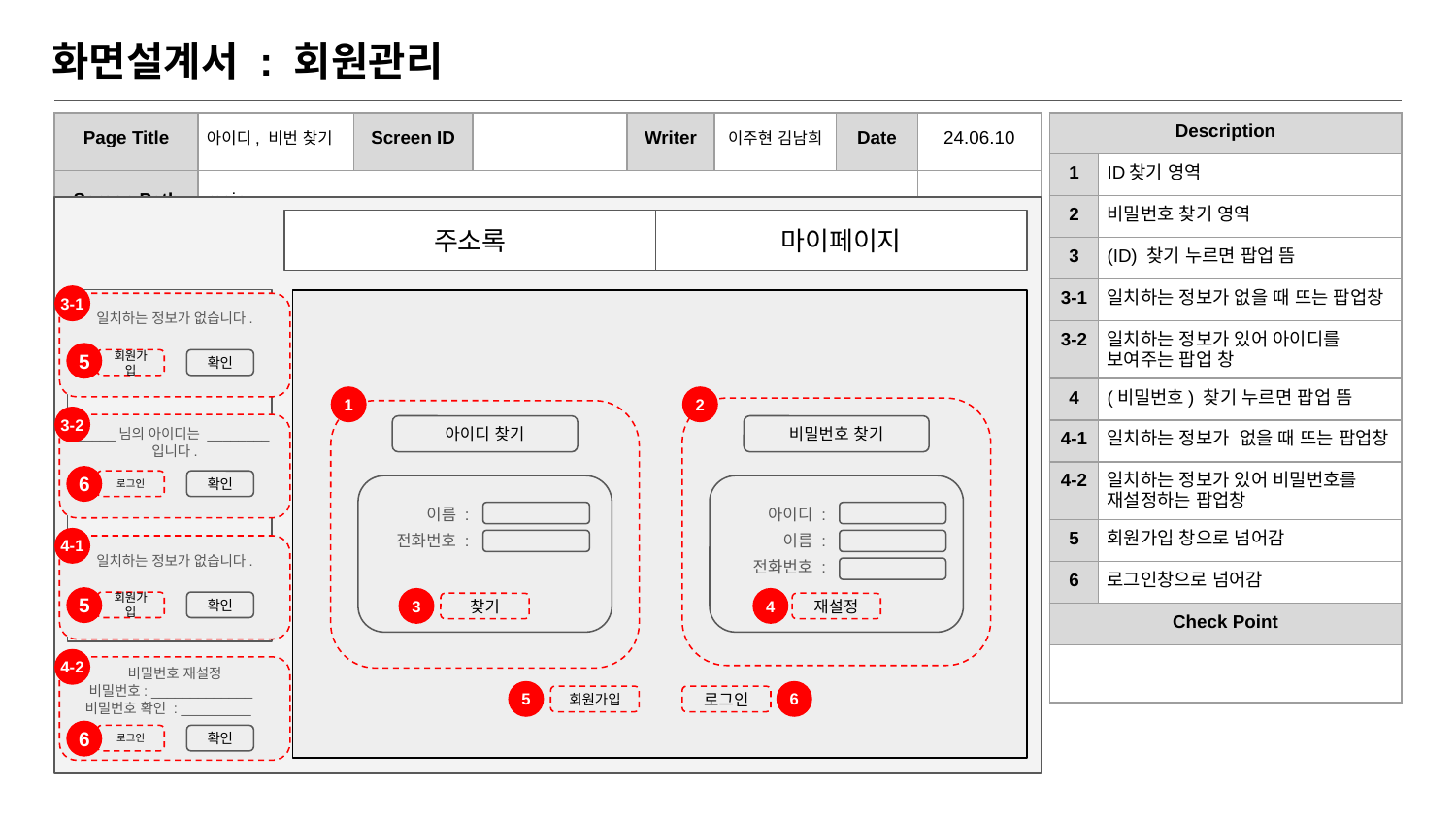

# 화면설계서 : 회원관리
| Page Title | 아이디, 비번 찾기 | Screen ID |  | Writer | 이주현 김남희 | Date | 24.06.10 |
| --- | --- | --- | --- | --- | --- | --- | --- |
| Screen Path | main |  |  |  |  |  |  |
| Description |  |
| --- | --- |
| 1 | ID찾기 영역 |
| 2 | 비밀번호 찾기 영역 |
| 3 | (ID) 찾기 누르면 팝업 뜸 |
| 3-1 | 일치하는 정보가 없을 때 뜨는 팝업창 |
| 3-2 | 일치하는 정보가 있어 아이디를 보여주는 팝업 창 |
| 4 | (비밀번호) 찾기 누르면 팝업 뜸 |
| 4-1 | 일치하는 정보가 없을 때 뜨는 팝업창 |
| 4-2 | 일치하는 정보가 있어 비밀번호를 재설정하는 팝업창 |
| 5 | 회원가입 창으로 넘어감 |
| 6 | 로그인창으로 넘어감 |
| Check Point |  |
|  |  |

주소록
마이페이지
3-1

일치하는 정보가 없습니다.
회원가입
확인

5
1
2

3-2
_____님의 아이디는 ________입니다.

로그인
확인
아이디 찾기
비밀번호 찾기
6

이름 :

전화번호 :

아이디 :

이름 :

전화번호 :

4-1

일치하는 정보가 없습니다.
회원가입
확인
5
3
4
찾기
재설정
4-2
비밀번호 재설정
   비밀번호: _____________
  비밀번호 확인 : _________

로그인
확인
5
6
회원가입
로그인
6